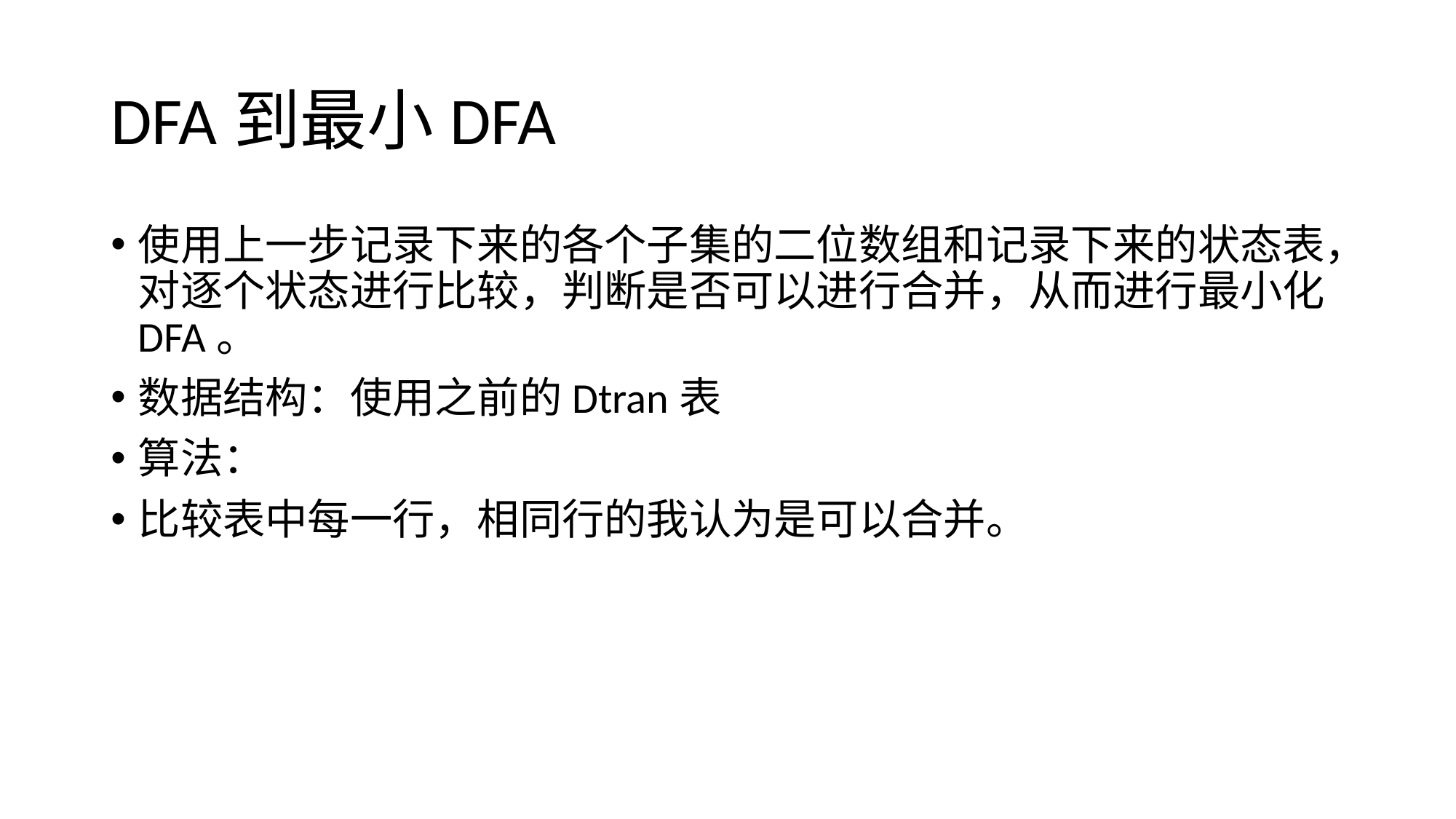

# DFA到最小DFA
使用上一步记录下来的各个子集的二位数组和记录下来的状态表，对逐个状态进行比较，判断是否可以进行合并，从而进行最小化DFA。
数据结构：使用之前的Dtran表
算法：
比较表中每一行，相同行的我认为是可以合并。